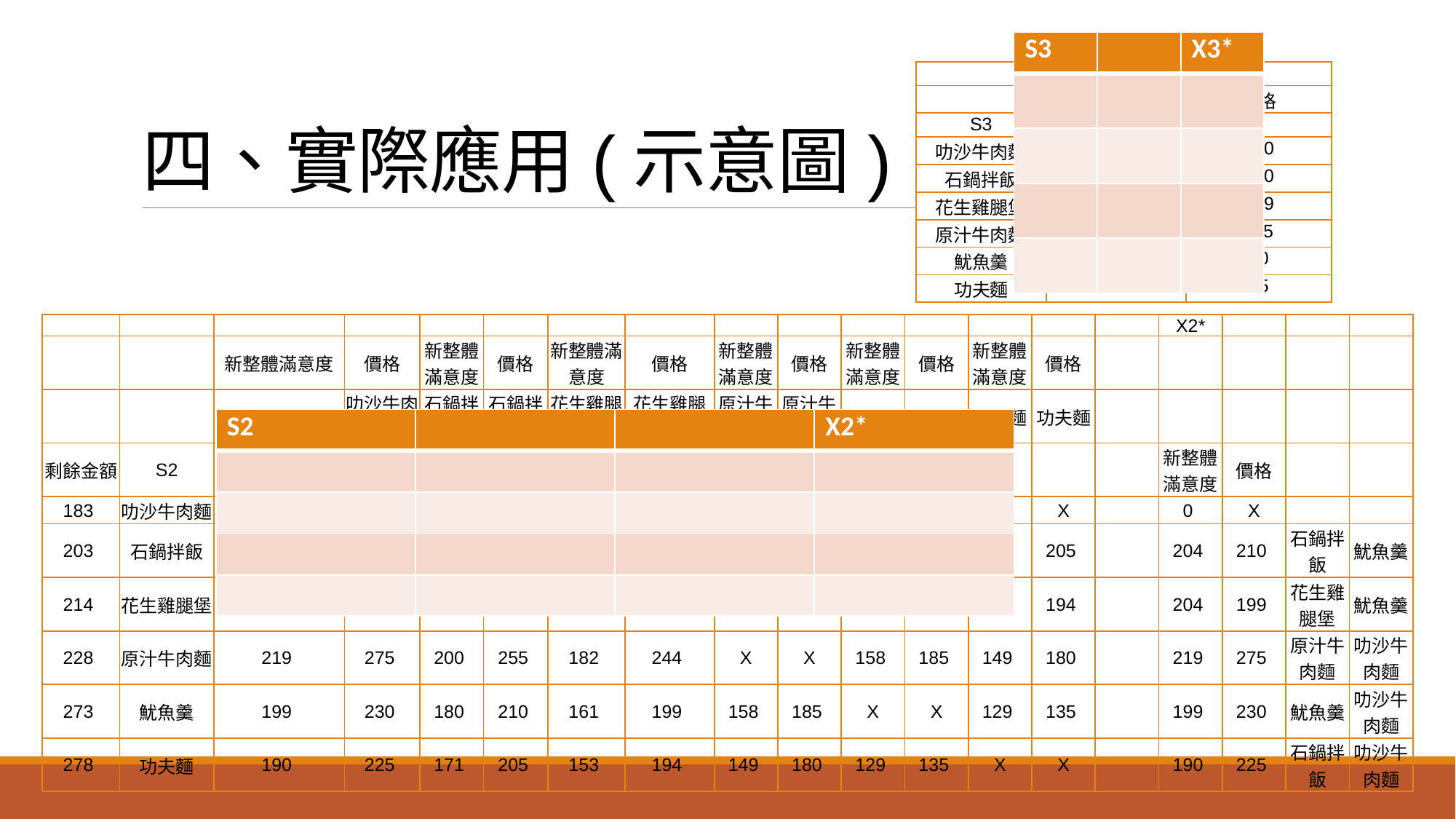

| S3 |  | X3\* |
| --- | --- | --- |
|  |  |  |
|  |  |  |
|  |  |  |
|  |  |  |
# 四、實際應用(示意圖)
|  | X3\* |  |
| --- | --- | --- |
|  | 新整體滿意度 | 價格 |
| S3 |  |  |
| 叻沙牛肉麵 | 130 | 160 |
| 石鍋拌飯 | 111 | 140 |
| 花生雞腿堡 | 93 | 129 |
| 原汁牛肉麵 | 89 | 115 |
| 魷魚羹 | 69 | 70 |
| 功夫麵 | 60 | 65 |
|  |  |  |  |  |  |  |  |  |  |  |  |  |  |  | X2\* |  |  |  |
| --- | --- | --- | --- | --- | --- | --- | --- | --- | --- | --- | --- | --- | --- | --- | --- | --- | --- | --- |
|  |  | 新整體滿意度 | 價格 | 新整體滿意度 | 價格 | 新整體滿意度 | 價格 | 新整體滿意度 | 價格 | 新整體滿意度 | 價格 | 新整體滿意度 | 價格 |  |  |  |  |  |
|  |  | 叻沙牛肉麵 | 叻沙牛肉麵 | 石鍋拌飯 | 石鍋拌飯 | 花生雞腿堡 | 花生雞腿堡 | 原汁牛肉麵 | 原汁牛肉麵 | 魷魚羹 | 魷魚羹 | 功夫麵 | 功夫麵 |  |  |  |  |  |
| 剩餘金額 | S2 |  |  |  |  |  |  |  |  |  |  |  |  |  | 新整體滿意度 | 價格 |  |  |
| 183 | 叻沙牛肉麵 | X | X | X | X | X | X | X | X | X | X | X | X |  | 0 | X |  |  |
| 203 | 石鍋拌飯 | X | 300 | X | X | 204 | 269 | X | 255 | 180 | 210 | 171 | 205 |  | 204 | 210 | 石鍋拌飯 | 魷魚羹 |
| 214 | 花生雞腿堡 | X | 289 | 204 | 269 | X | X | X | 244 | 161 | 199 | 153 | 194 |  | 204 | 199 | 花生雞腿堡 | 魷魚羹 |
| 228 | 原汁牛肉麵 | 219 | 275 | 200 | 255 | 182 | 244 | X | X | 158 | 185 | 149 | 180 |  | 219 | 275 | 原汁牛肉麵 | 叻沙牛肉麵 |
| 273 | 魷魚羹 | 199 | 230 | 180 | 210 | 161 | 199 | 158 | 185 | X | X | 129 | 135 |  | 199 | 230 | 魷魚羹 | 叻沙牛肉麵 |
| 278 | 功夫麵 | 190 | 225 | 171 | 205 | 153 | 194 | 149 | 180 | 129 | 135 | X | X |  | 190 | 225 | 石鍋拌飯 | 叻沙牛肉麵 |
| S2 |  |  | X2\* |
| --- | --- | --- | --- |
|  |  |  |  |
|  |  |  |  |
|  |  |  |  |
|  |  |  |  |